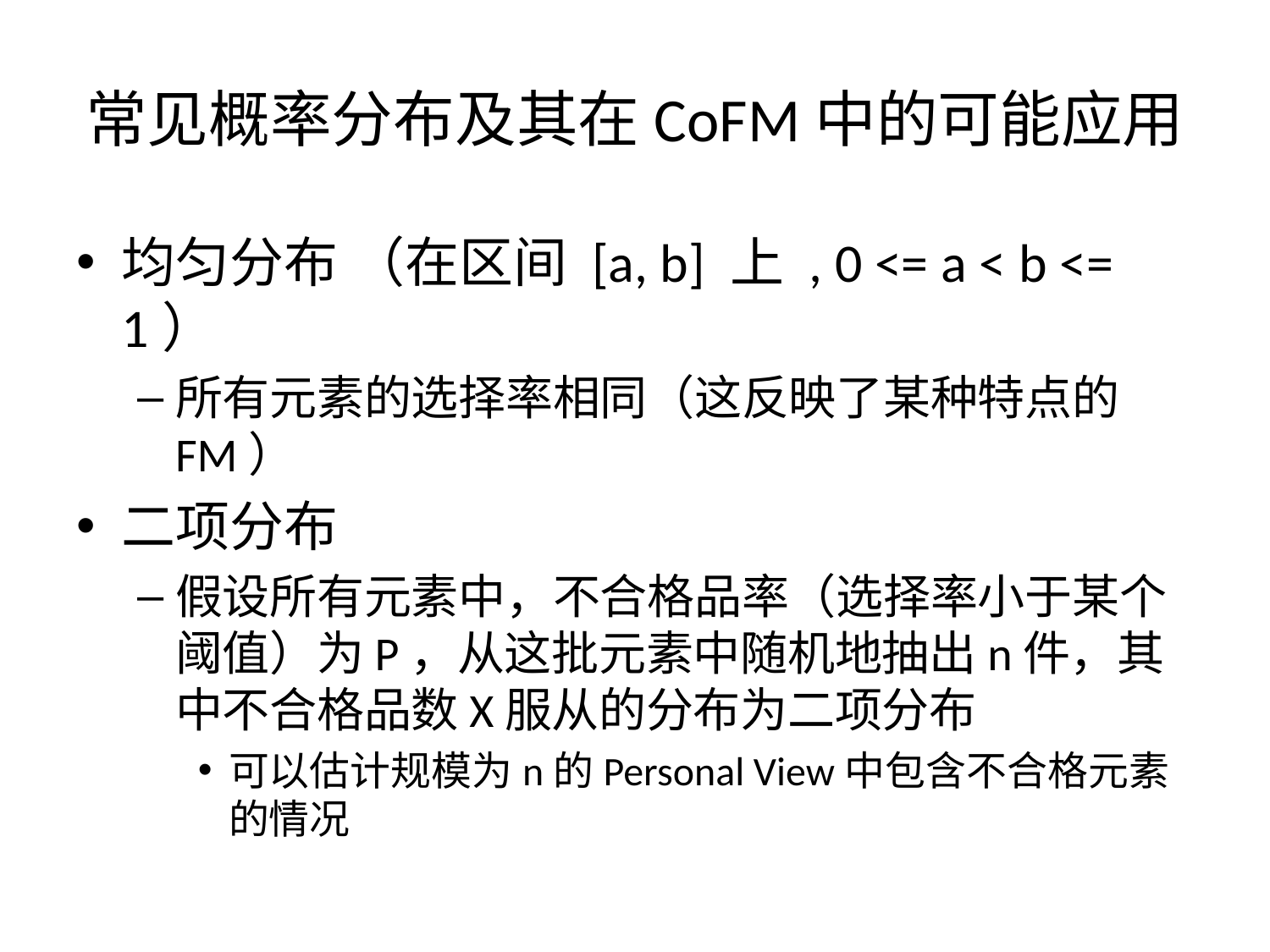

# 常见概率分布及其在CoFM中的可能应用
均匀分布 （在区间 [a, b] 上 , 0 <= a < b <= 1）
所有元素的选择率相同（这反映了某种特点的FM）
二项分布
假设所有元素中，不合格品率（选择率小于某个阈值）为P，从这批元素中随机地抽出n件，其中不合格品数X服从的分布为二项分布
可以估计规模为n的Personal View中包含不合格元素的情况